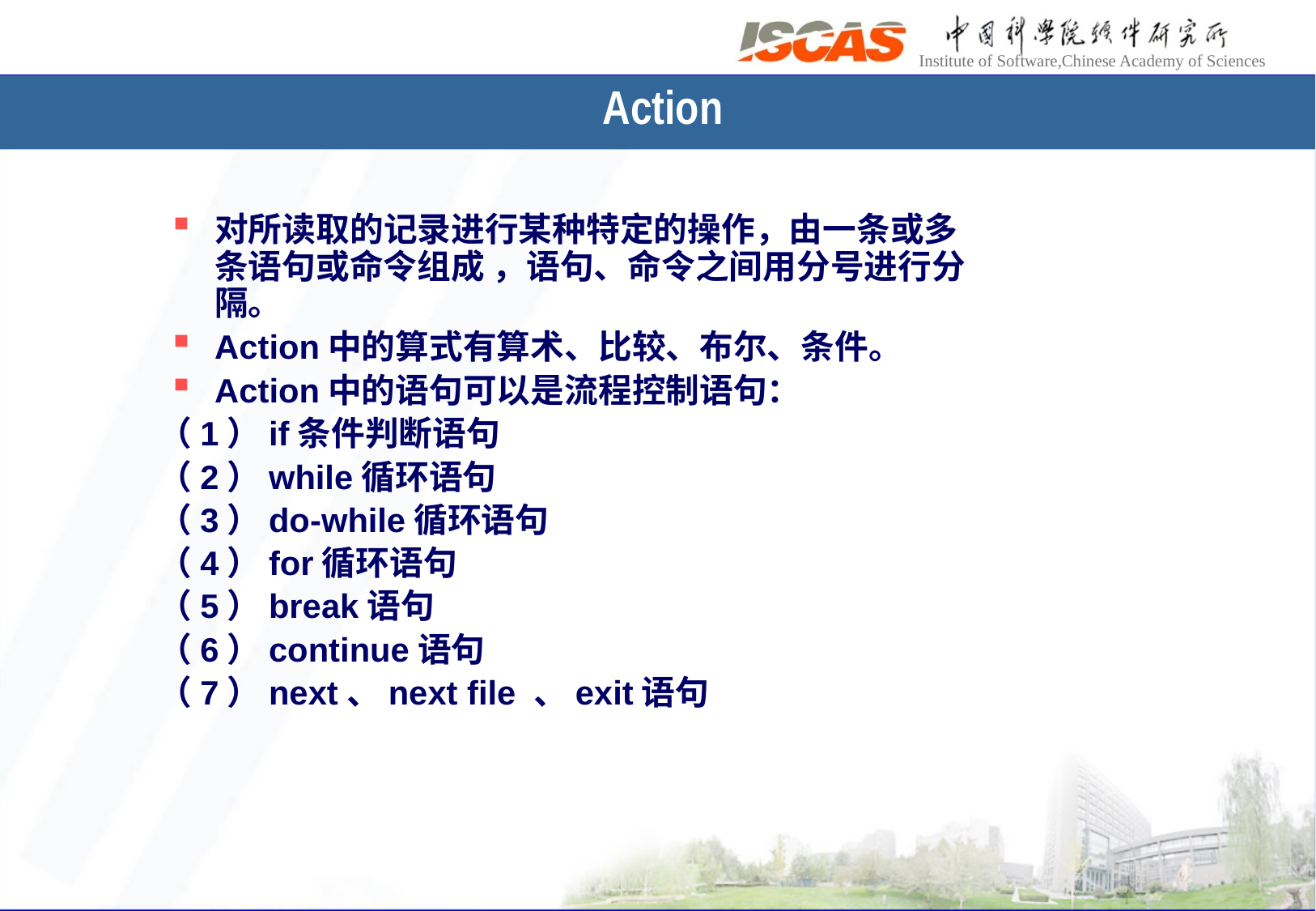

Action
对所读取的记录进行某种特定的操作，由一条或多条语句或命令组成 ，语句、命令之间用分号进行分隔。
Action中的算式有算术、比较、布尔、条件。
Action中的语句可以是流程控制语句：
（1）if条件判断语句
（2）while循环语句
（3）do-while循环语句
（4）for循环语句
（5）break语句
（6）continue语句
（7）next、next file 、exit语句